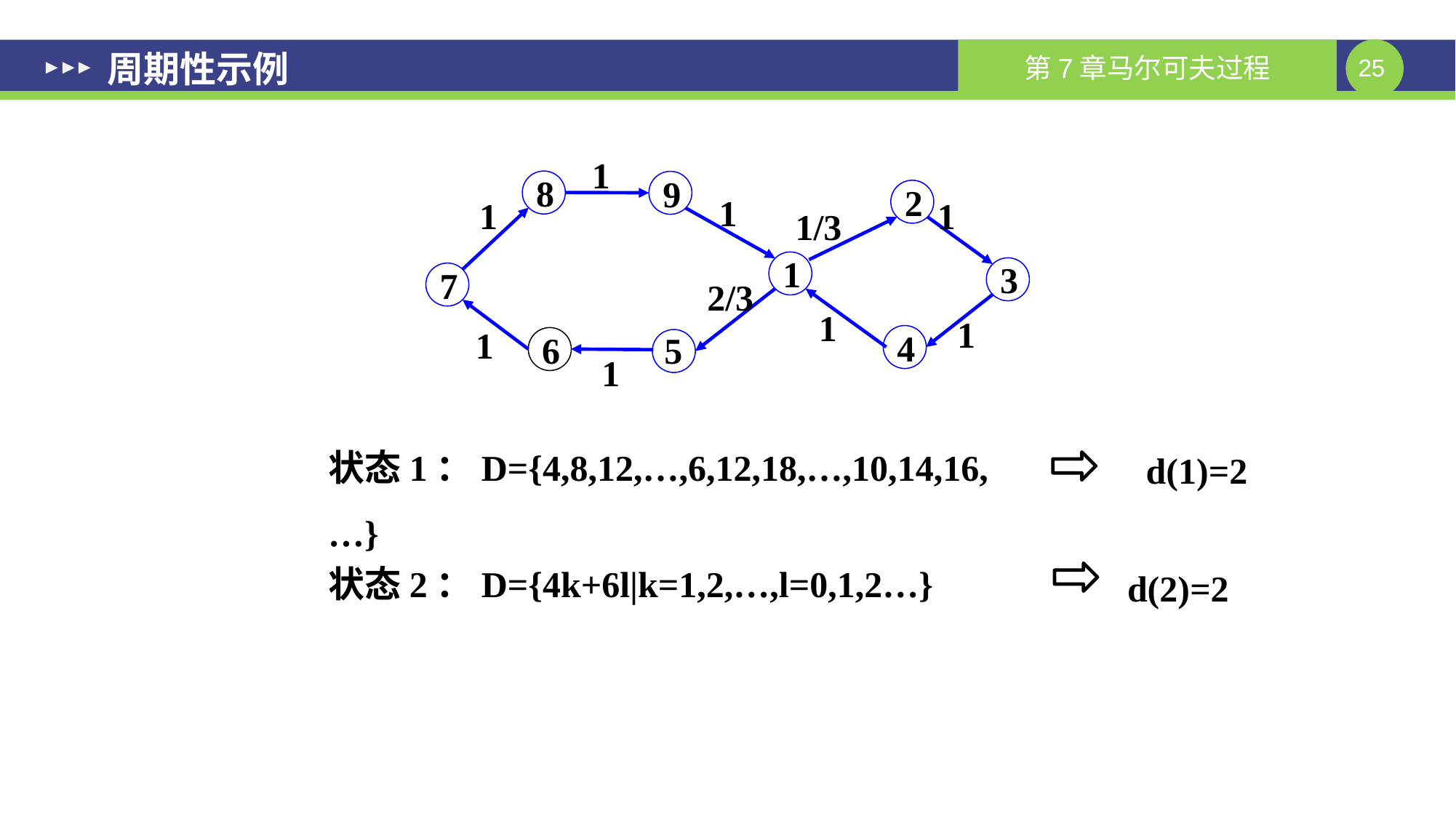

# 周期性示例
1
8

9

2

1
1
1
1/3
1

3

7

2/3
1
1
1
4

6

5

1
状态1：D={4,8,12,…,6,12,18,…,10,14,16,…}
d(1)=2

状态2：D={4k+6l|k=1,2,…,l=0,1,2…}
d(2)=2